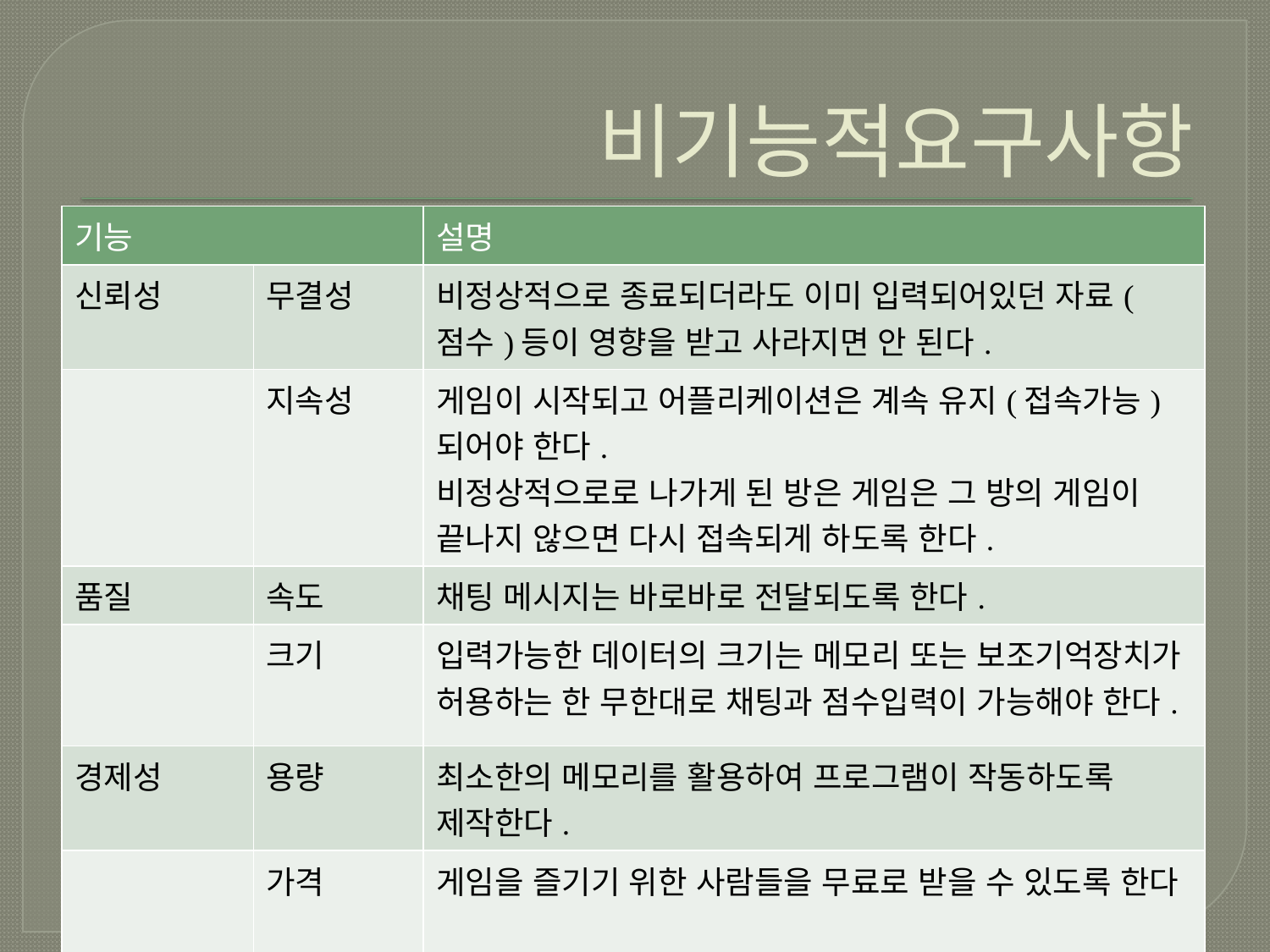

# 비기능적요구사항
| 기능 |  | 설명 |
| --- | --- | --- |
| 신뢰성 | 무결성 | 비정상적으로 종료되더라도 이미 입력되어있던 자료(점수)등이 영향을 받고 사라지면 안 된다. |
|  | 지속성 | 게임이 시작되고 어플리케이션은 계속 유지(접속가능)되어야 한다. 비정상적으로로 나가게 된 방은 게임은 그 방의 게임이 끝나지 않으면 다시 접속되게 하도록 한다. |
| 품질 | 속도 | 채팅 메시지는 바로바로 전달되도록 한다. |
|  | 크기 | 입력가능한 데이터의 크기는 메모리 또는 보조기억장치가 허용하는 한 무한대로 채팅과 점수입력이 가능해야 한다. |
| 경제성 | 용량 | 최소한의 메모리를 활용하여 프로그램이 작동하도록 제작한다. |
|  | 가격 | 게임을 즐기기 위한 사람들을 무료로 받을 수 있도록 한다 |